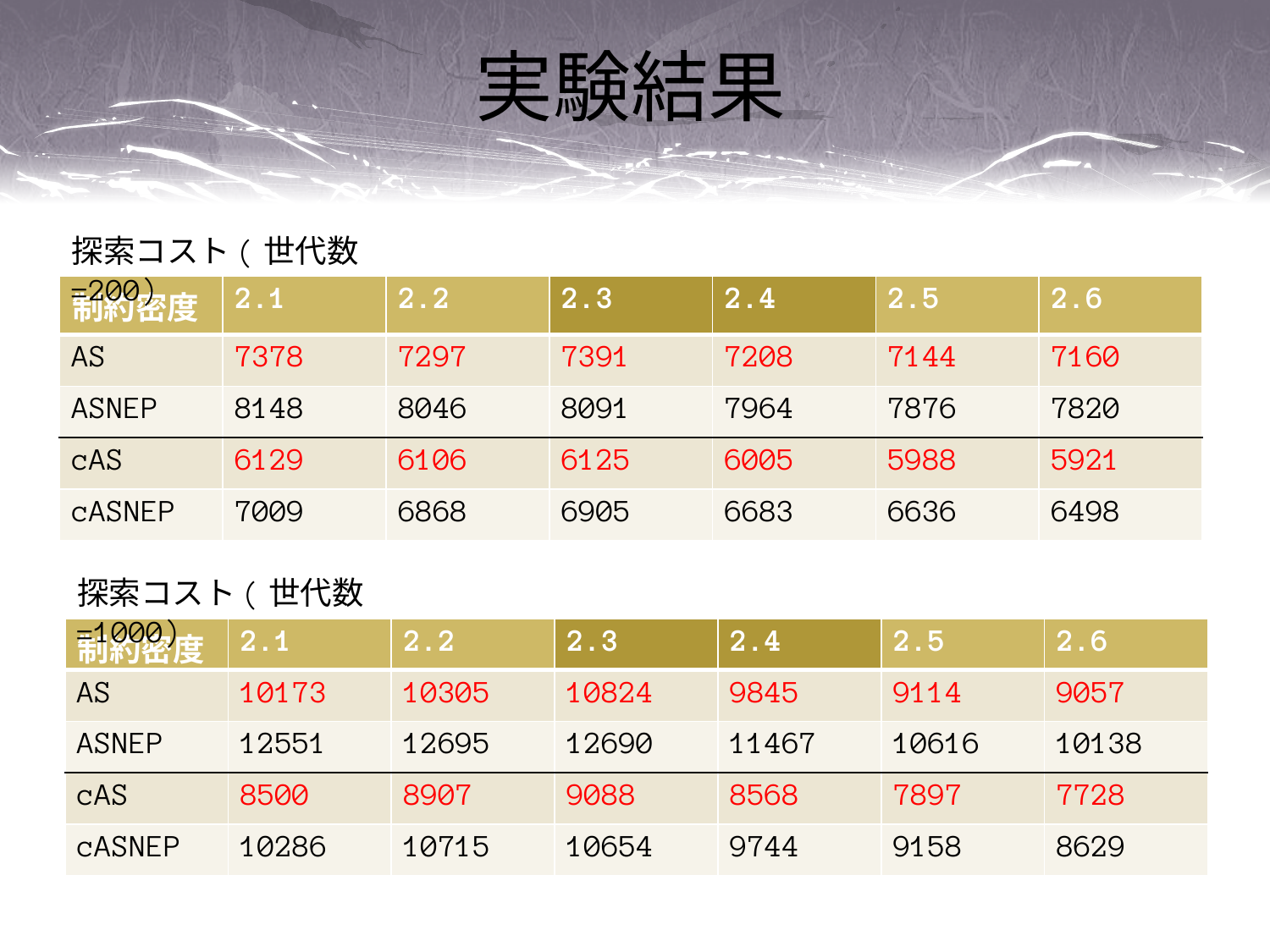

# 実験結果
探索コスト(世代数=200)
| 制約密度 | 2.1 | 2.2 | 2.3 | 2.4 | 2.5 | 2.6 |
| --- | --- | --- | --- | --- | --- | --- |
| AS | 7378 | 7297 | 7391 | 7208 | 7144 | 7160 |
| ASNEP | 8148 | 8046 | 8091 | 7964 | 7876 | 7820 |
| cAS | 6129 | 6106 | 6125 | 6005 | 5988 | 5921 |
| cASNEP | 7009 | 6868 | 6905 | 6683 | 6636 | 6498 |
探索コスト(世代数=1000)
| 制約密度 | 2.1 | 2.2 | 2.3 | 2.4 | 2.5 | 2.6 |
| --- | --- | --- | --- | --- | --- | --- |
| AS | 10173 | 10305 | 10824 | 9845 | 9114 | 9057 |
| ASNEP | 12551 | 12695 | 12690 | 11467 | 10616 | 10138 |
| cAS | 8500 | 8907 | 9088 | 8568 | 7897 | 7728 |
| cASNEP | 10286 | 10715 | 10654 | 9744 | 9158 | 8629 |